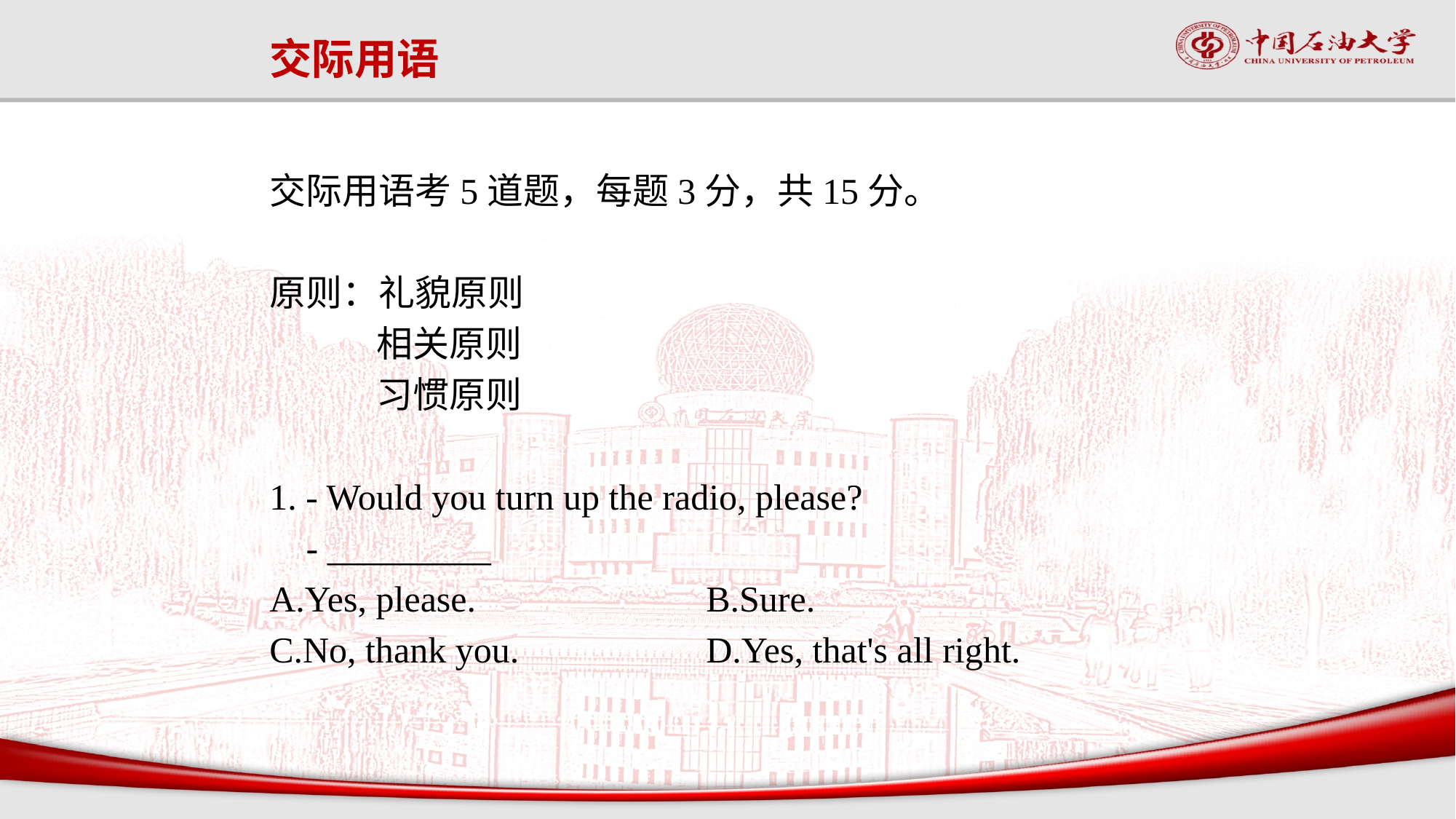

# 交际用语
交际用语考5道题，每题3分，共15分。

原则：礼貌原则
            相关原则
            习惯原则

1. - Would you turn up the radio, please?
    - _________
A.Yes, please.			B.Sure.
C.No, thank you.		D.Yes, that's all right.